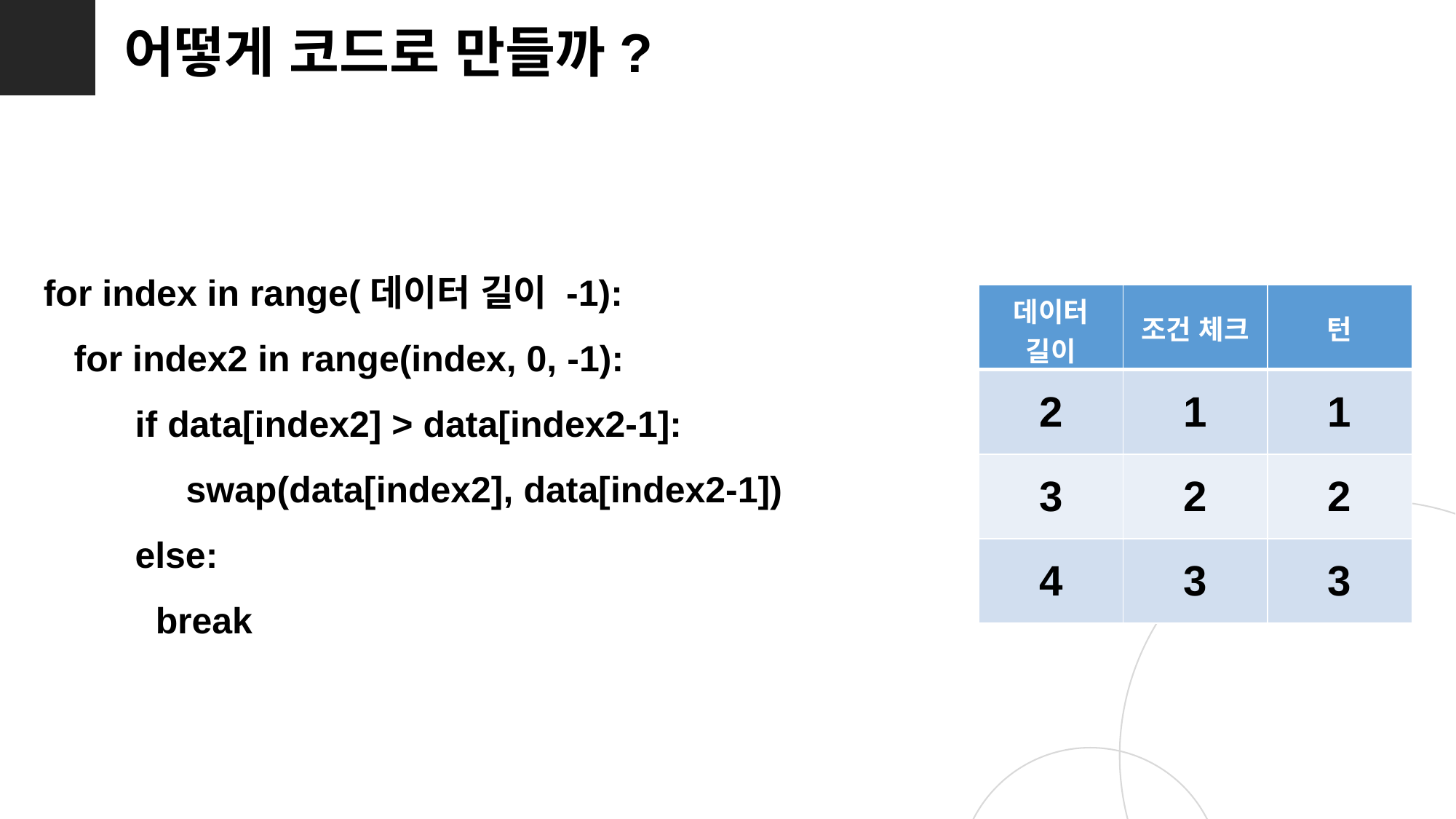

어떻게 코드로 만들까?

 for index in range(데이터 길이 -1):
    for index2 in range(index, 0, -1):
          if data[index2] > data[index2-1]:
               swap(data[index2], data[index2-1])
          else:
            break
| 데이터 길이 | 조건 체크 | 턴 |
| --- | --- | --- |
| 2 | 1 | 1 |
| 3 | 2 | 2 |
| 4 | 3 | 3 |